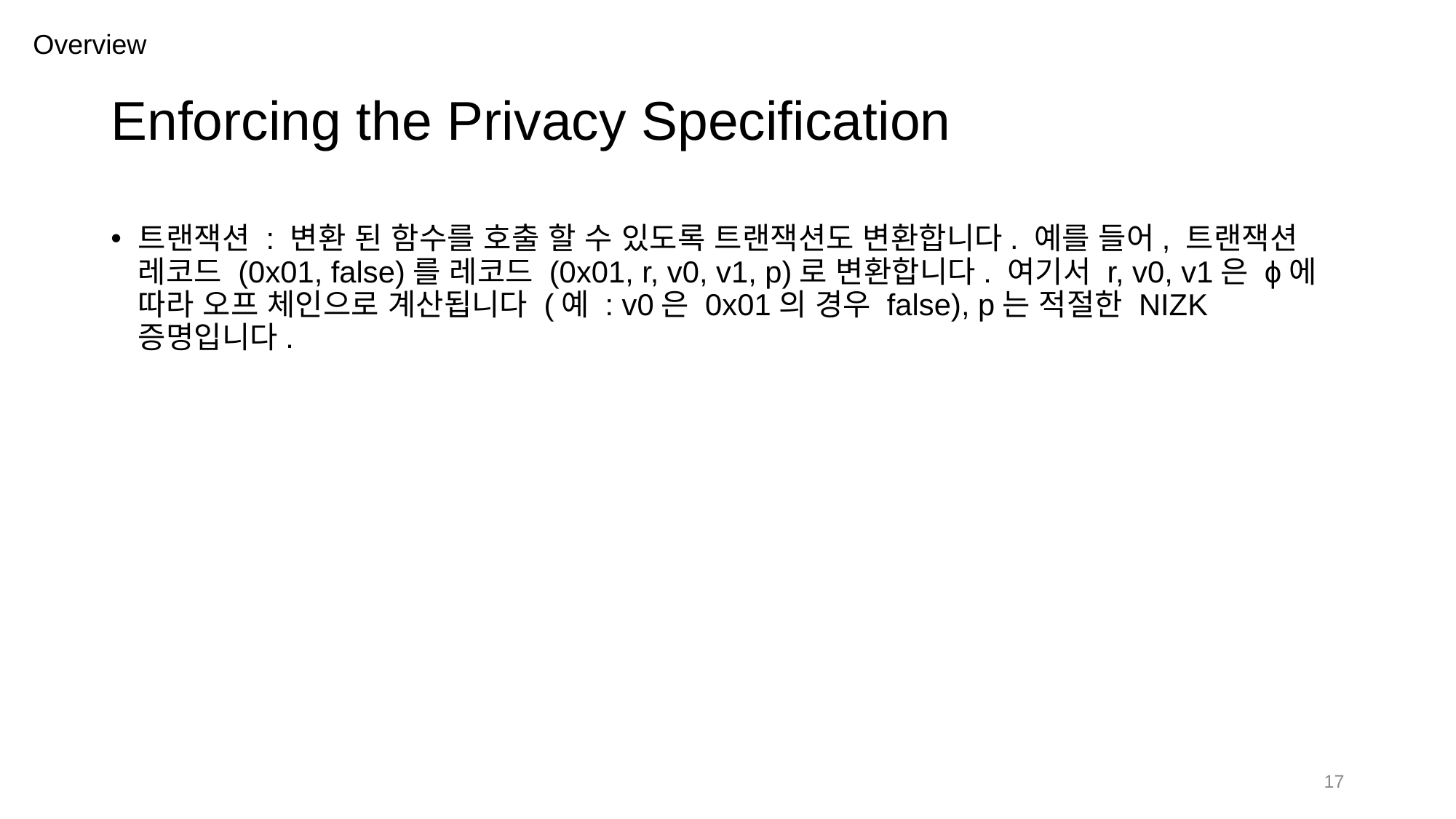

Overview
# Enforcing the Privacy Specification
트랜잭션 : 변환 된 함수를 호출 할 수 있도록 트랜잭션도 변환합니다. 예를 들어, 트랜잭션 레코드 (0x01, false)를 레코드 (0x01, r, v0, v1, p)로 변환합니다. 여기서 r, v0, v1은 ϕ에 따라 오프 체인으로 계산됩니다 (예 : v0은 0x01의 경우 false), p는 적절한 NIZK 증명입니다.
17